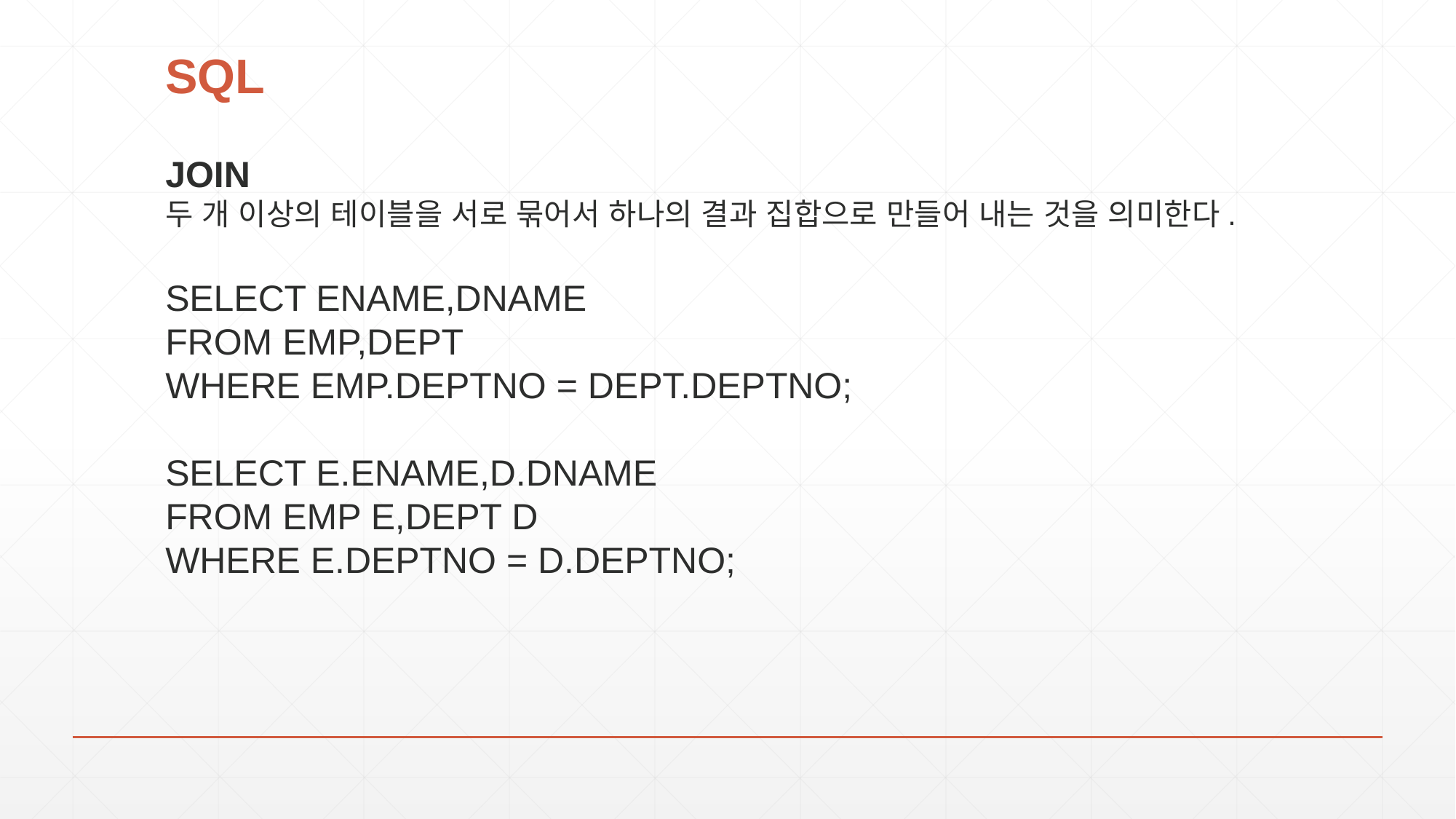

# SQL
JOIN
두 개 이상의 테이블을 서로 묶어서 하나의 결과 집합으로 만들어 내는 것을 의미한다.

SELECT ENAME,DNAME
FROM EMP,DEPT
WHERE EMP.DEPTNO = DEPT.DEPTNO;

SELECT E.ENAME,D.DNAME
FROM EMP E,DEPT D
WHERE E.DEPTNO = D.DEPTNO;